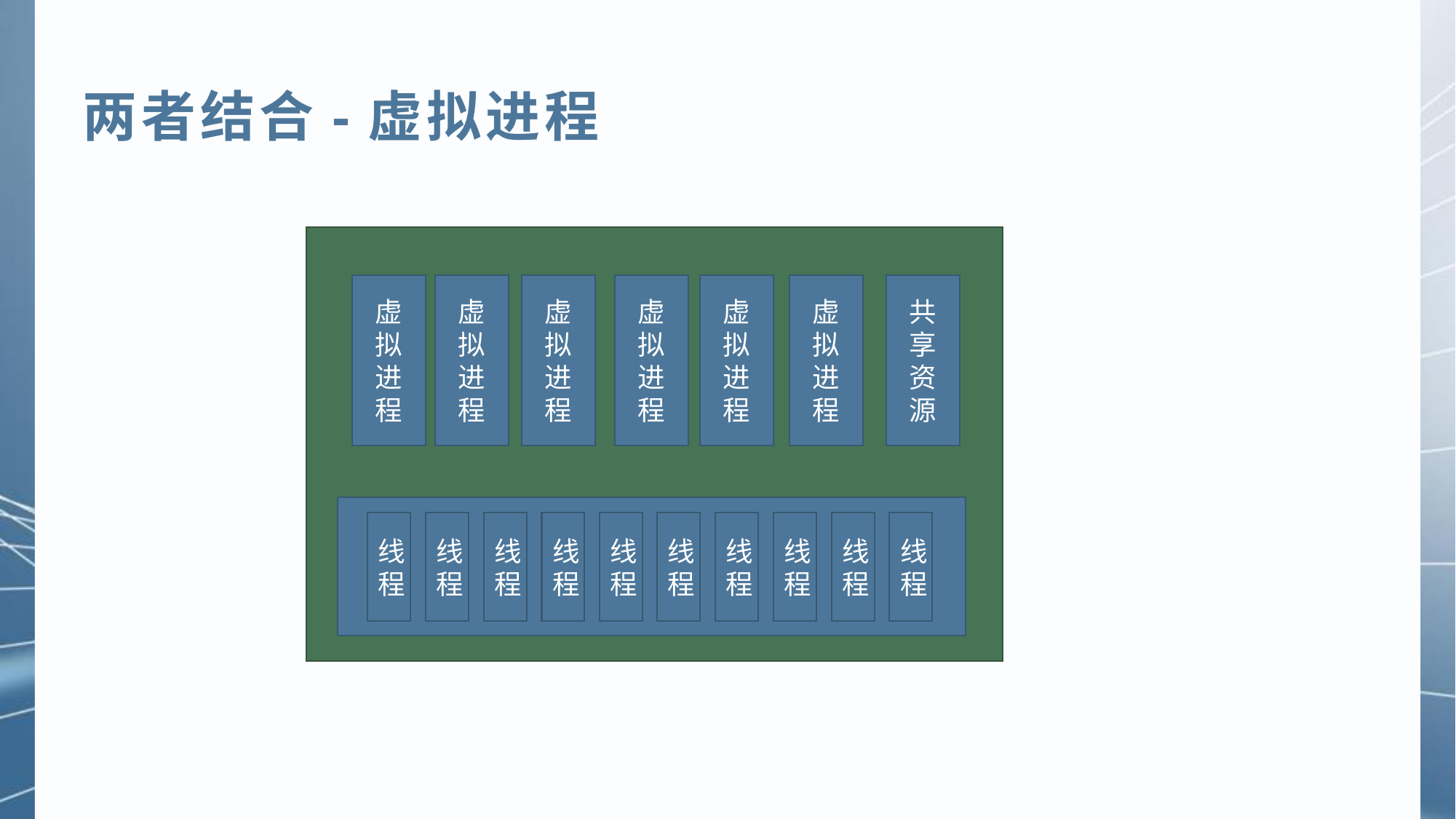

两者结合-虚拟进程

虚拟进程
虚拟进程
虚拟进程
虚拟进程
虚拟进程
虚拟进程
共享资源

线程
线程
线程
线程
线程
线程
线程
线程
线程
线程